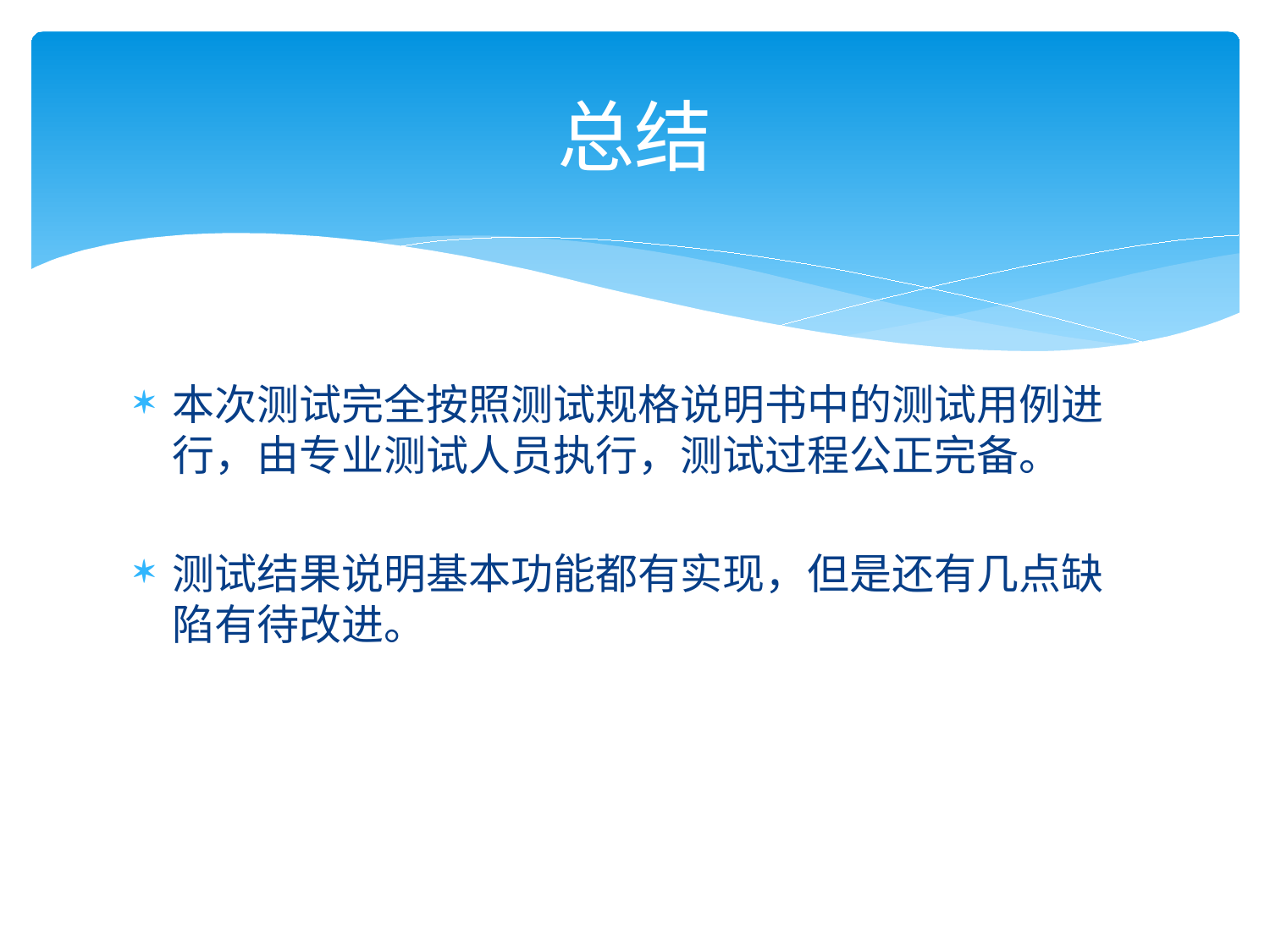

# 总结
本次测试完全按照测试规格说明书中的测试用例进行，由专业测试人员执行，测试过程公正完备。

测试结果说明基本功能都有实现，但是还有几点缺陷有待改进。